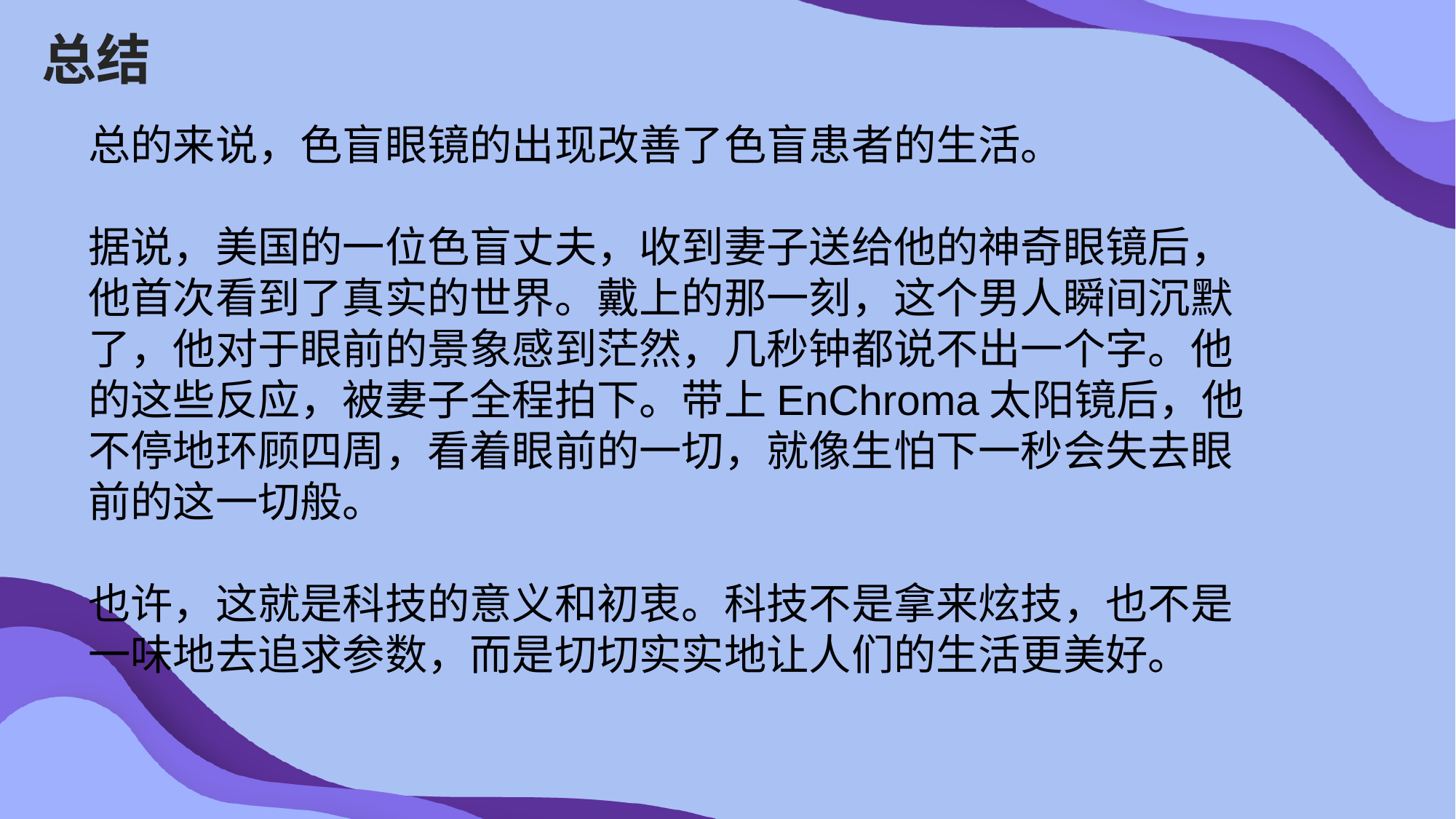

总结
总的来说，色盲眼镜的出现改善了色盲患者的生活。

据说，美国的一位色盲丈夫，收到妻子送给他的神奇眼镜后，他首次看到了真实的世界。戴上的那一刻，这个男人瞬间沉默了，他对于眼前的景象感到茫然，几秒钟都说不出一个字。他的这些反应，被妻子全程拍下。带上EnChroma太阳镜后，他不停地环顾四周，看着眼前的一切，就像生怕下一秒会失去眼前的这一切般。

也许，这就是科技的意义和初衷。科技不是拿来炫技，也不是一味地去追求参数，而是切切实实地让人们的生活更美好。